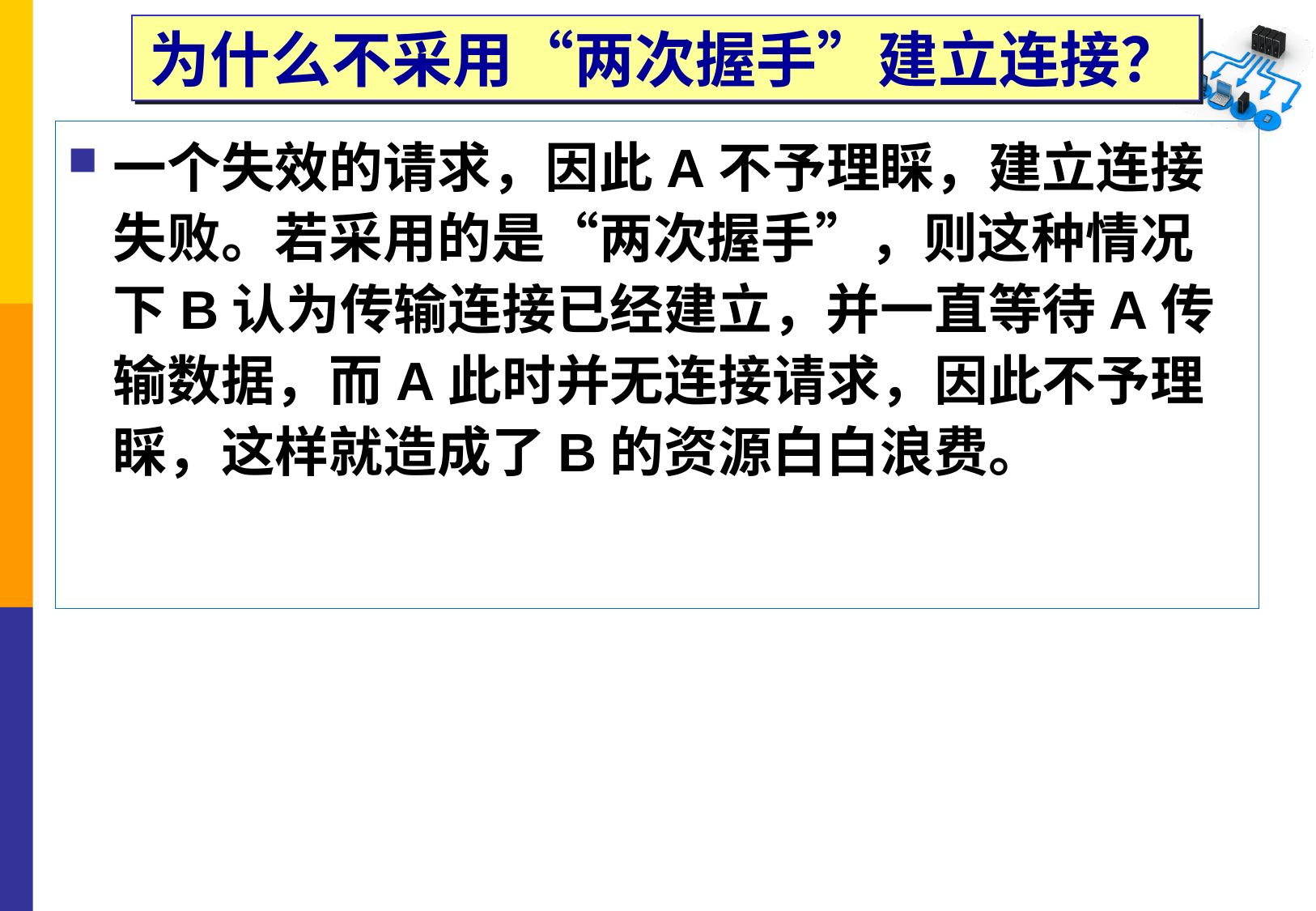

为什么不采用“两次握手”建立连接？
一个失效的请求，因此A不予理睬，建立连接失败。若采用的是“两次握手”，则这种情况下B认为传输连接已经建立，并一直等待A传输数据，而A此时并无连接请求，因此不予理睬，这样就造成了B的资源白白浪费。